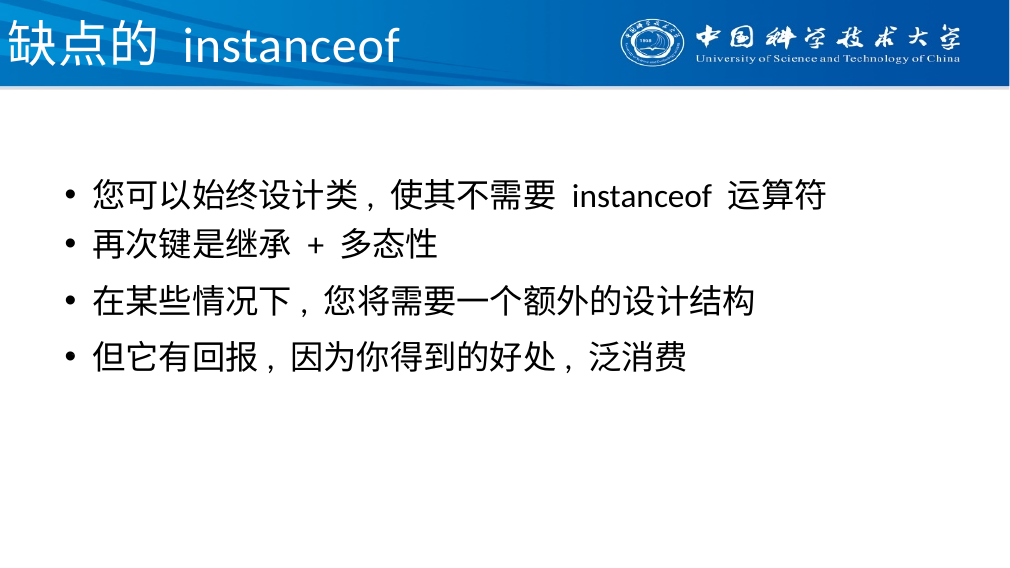

# 缺点的 instanceof
您可以始终设计类, 使其不需要 instanceof 运算符
再次键是继承 + 多态性
在某些情况下, 您将需要一个额外的设计结构
但它有回报, 因为你得到的好处, 泛消费